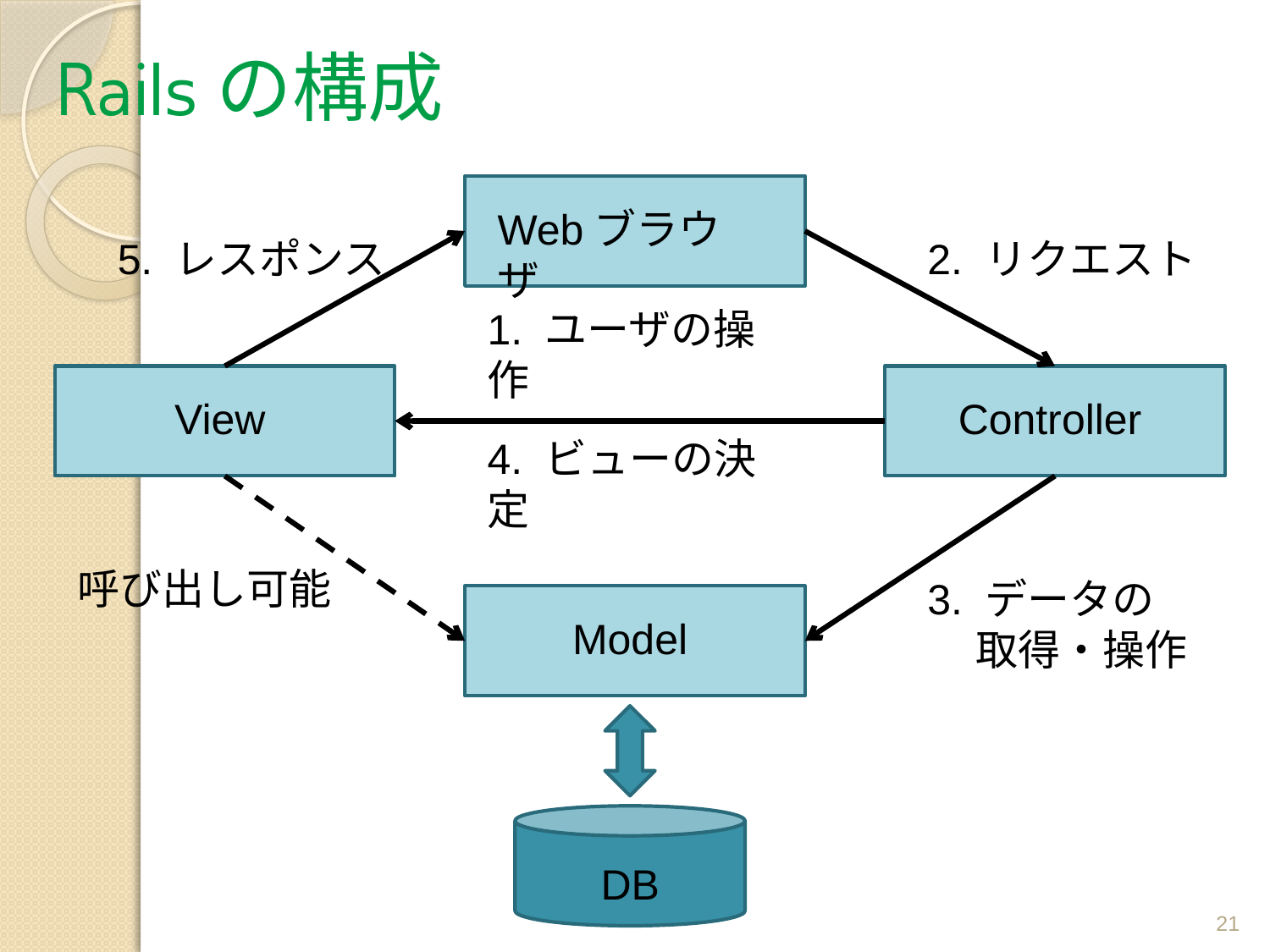

# Railsの構成

Webブラウザ
5. レスポンス
2. リクエスト
1. ユーザの操作

View
Controller
4. ビューの決定
呼び出し可能
3. データの
    取得・操作

Model

DB
21